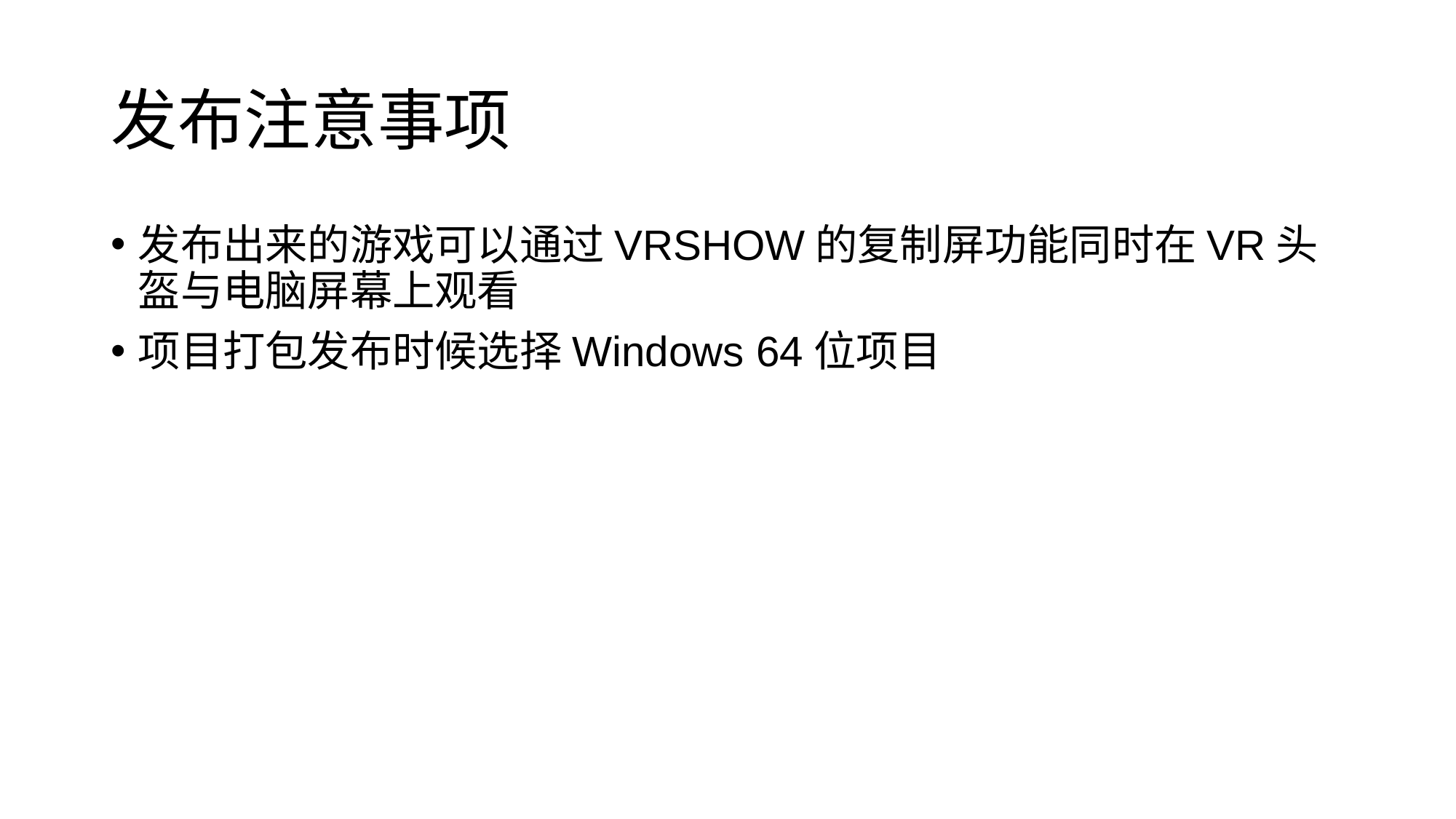

# 发布注意事项
发布出来的游戏可以通过VRSHOW的复制屏功能同时在VR头盔与电脑屏幕上观看
项目打包发布时候选择Windows 64位项目